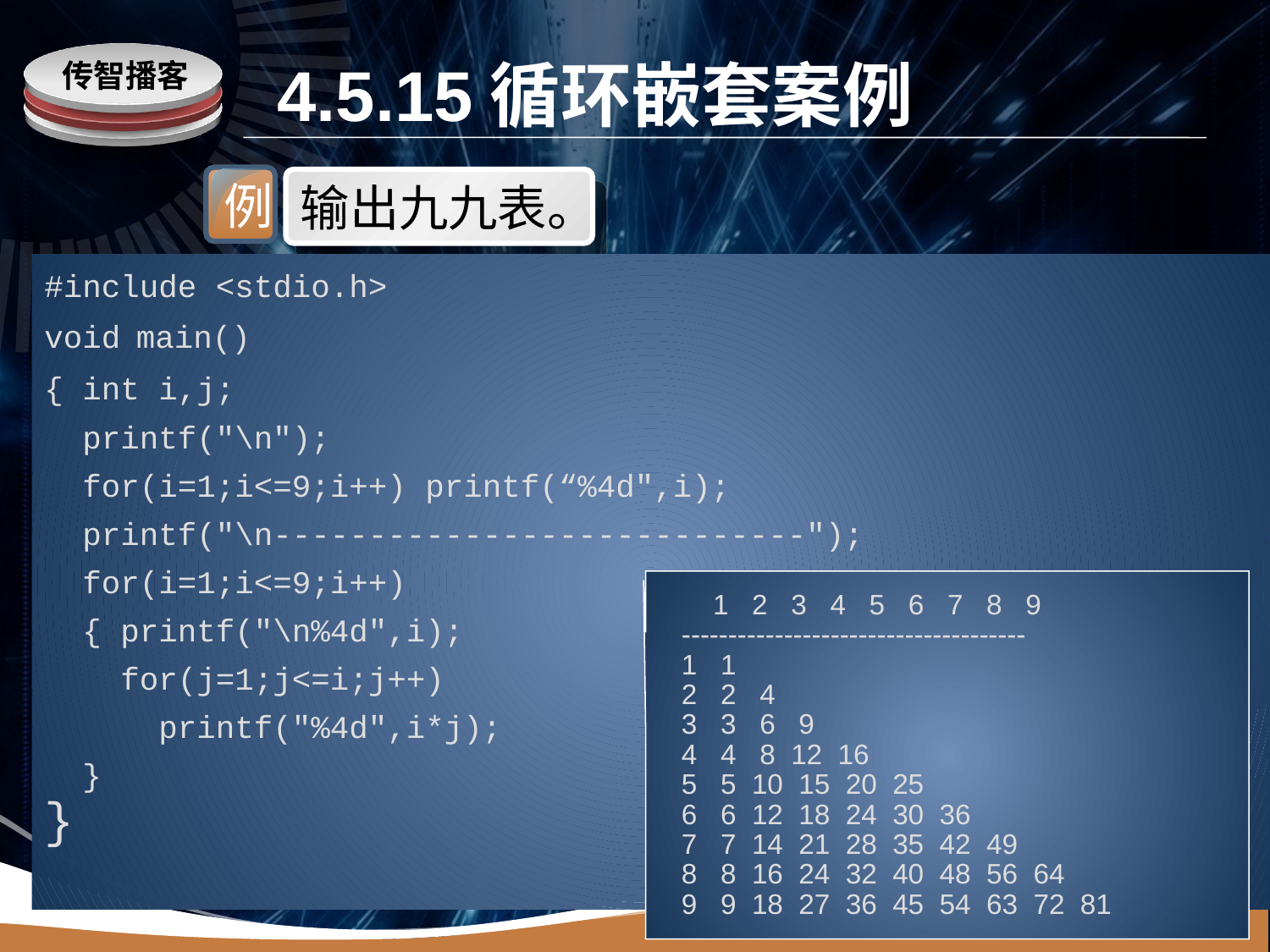

# 4.5.15循环嵌套案例

例
输出九九表。
#include <stdio.h>
void main()
{ int i,j;
  printf("\n");
  for(i=1;i<=9;i++) printf(“%4d",i);
  printf("\n----------------------------");
  for(i=1;i<=9;i++)
  { printf("\n%4d",i);
    for(j=1;j<=i;j++)
      printf("%4d",i*j);
  }
}
       1   2   3   4   5   6   7   8   9
   -------------------------------------
   1   1
   2   2   4
   3   3   6   9
   4   4   8  12  16
   5   5  10  15  20  25
   6   6  12  18  24  30  36
   7   7  14  21  28  35  42  49
   8   8  16  24  32  40  48  56  64
   9   9  18  27  36  45  54  63  72  81
www.itcast.cn